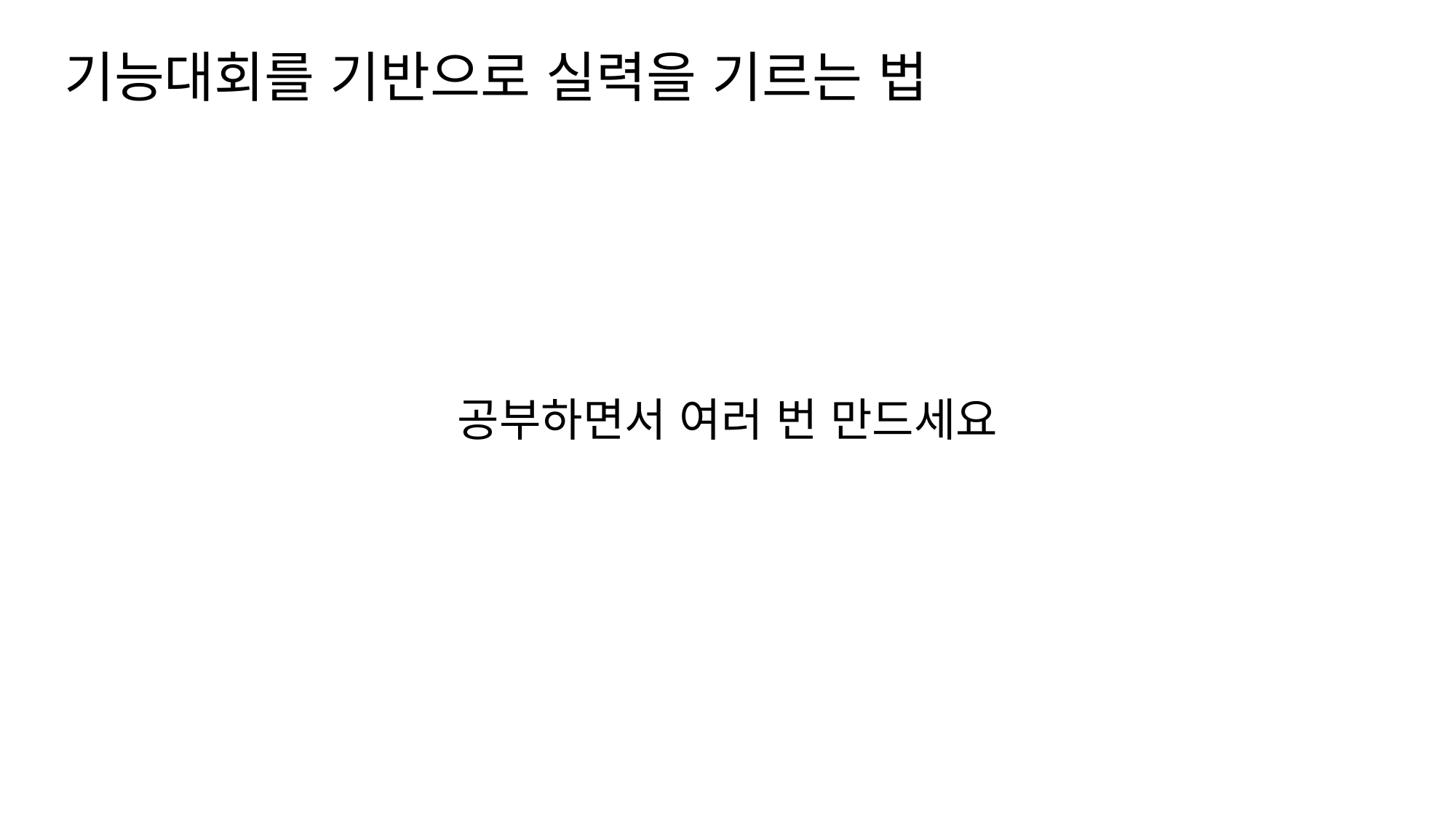

기능대회를 기반으로 실력을 기르는 법
공부하면서 여러 번 만드세요